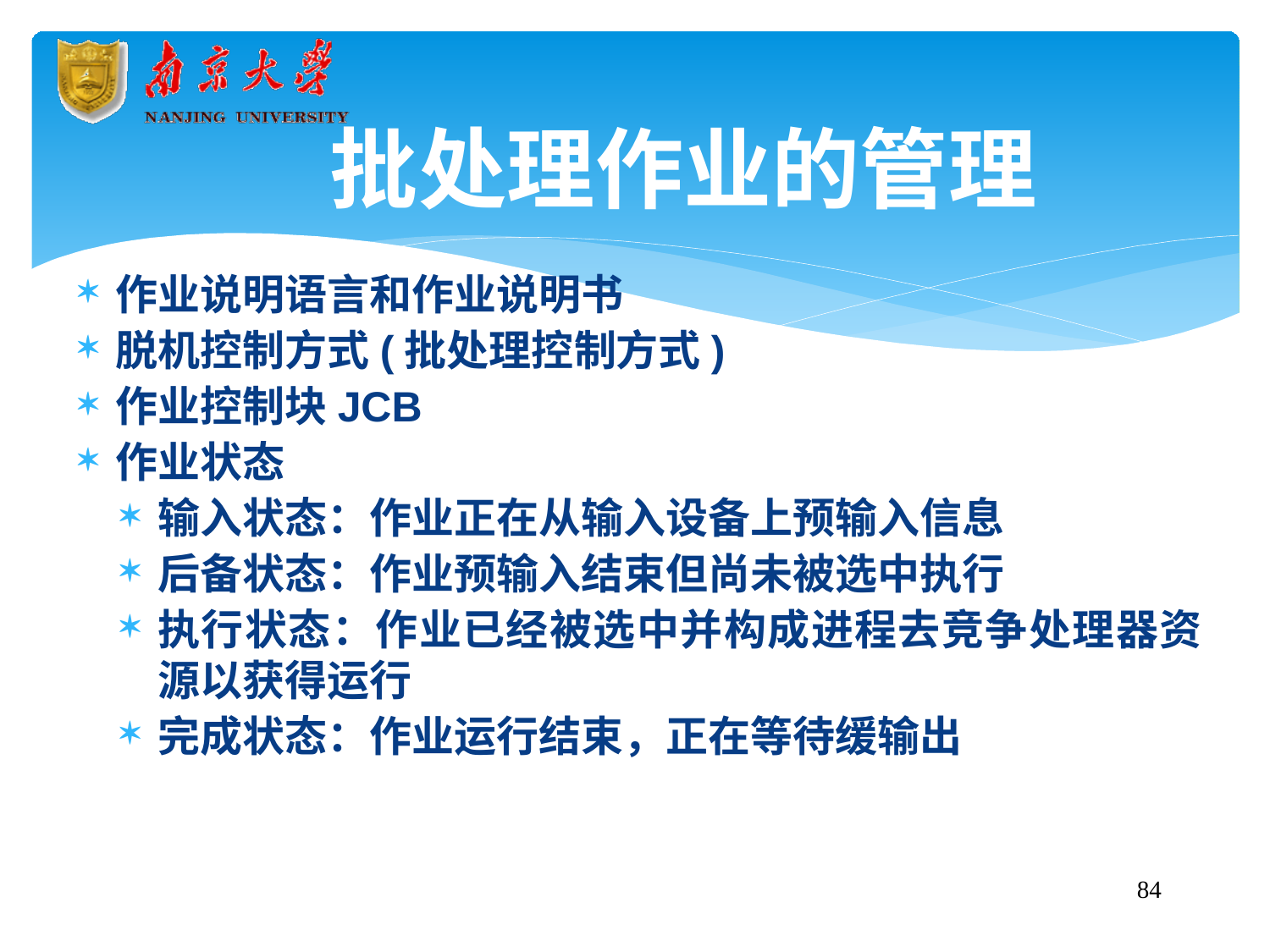

# 批处理作业的管理
作业说明语言和作业说明书
脱机控制方式(批处理控制方式)
作业控制块JCB
作业状态
输入状态：作业正在从输入设备上预输入信息
后备状态：作业预输入结束但尚未被选中执行
执行状态：作业已经被选中并构成进程去竞争处理器资 源以获得运行
完成状态：作业运行结束，正在等待缓输出
84